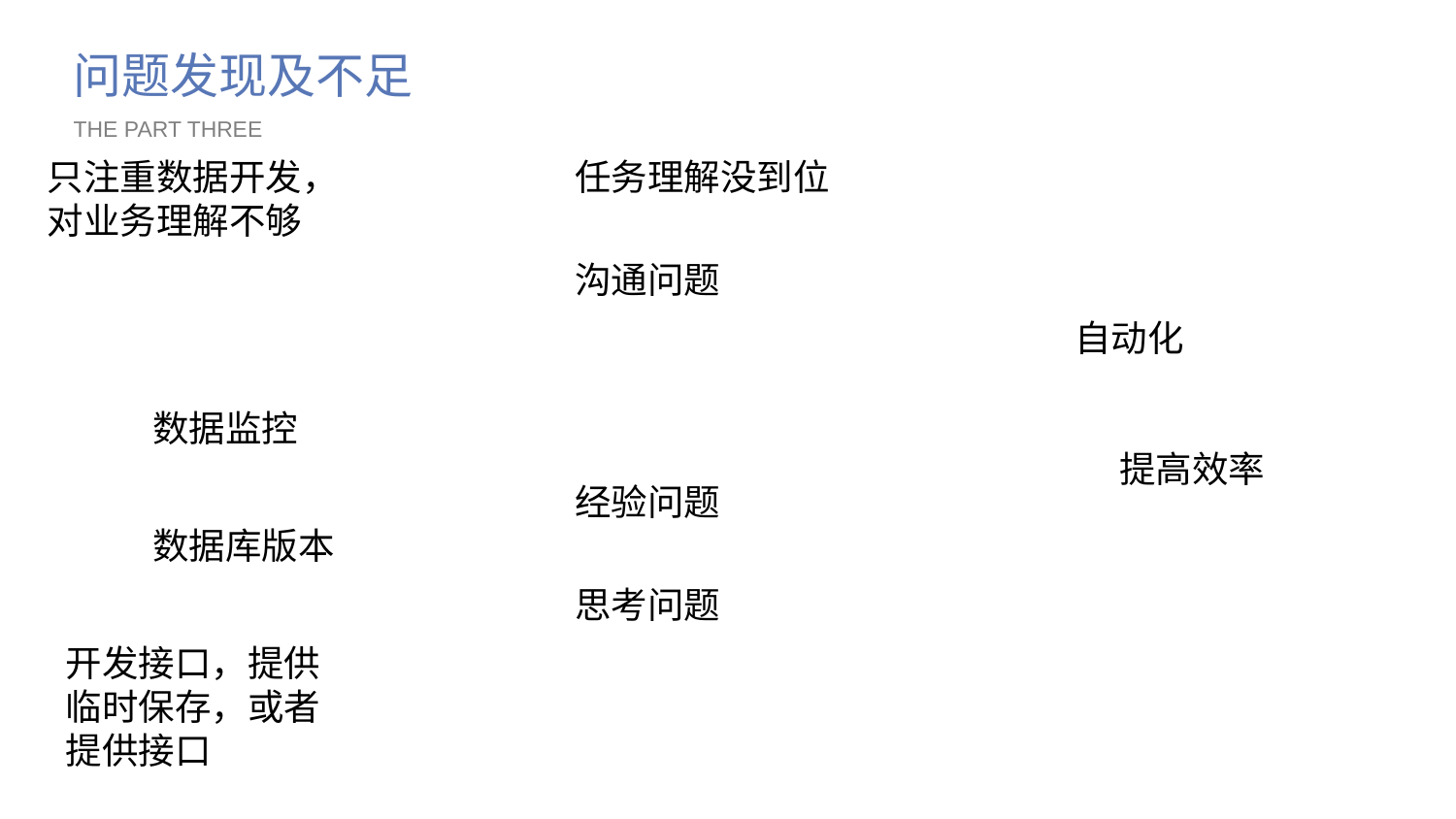

问题发现及不足
THE PART THREE
只注重数据开发，对业务理解不够
任务理解没到位
沟通问题
American Filmmaker
自动化
数据监控
提高效率
经验问题
数据库版本
思考问题
开发接口，提供临时保存，或者提供接口